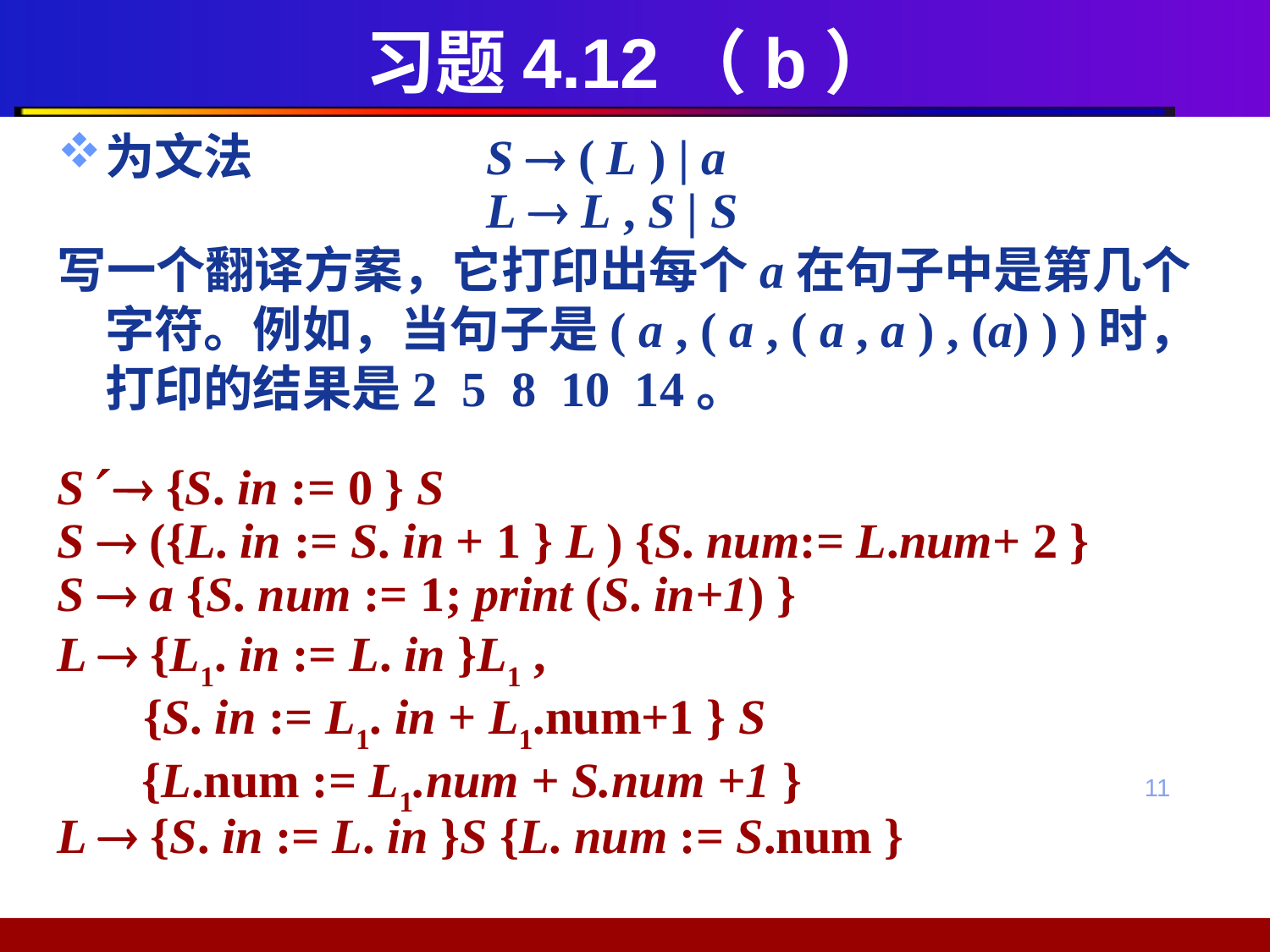

# 习题4.12（b）
为文法		S → ( L ) | a
				L → L , S | S
写一个翻译方案，它打印出每个a在句子中是第几个字符。例如，当句子是( a , ( a , ( a , a ) , (a) ) )时，打印的结果是2  5  8  10  14。

S′ → {S. in := 0 } S
S → ({L. in := S. in + 1 } L ) {S. num:= L.num+ 2 }
S → a {S. num := 1; print (S. in+1) }
L → {L1. in := L. in }L1 ,
       {S. in := L1. in + L1.num+1 } S
	   {L.num := L1.num + S.num +1 }
L → {S. in := L. in }S {L. num := S.num }
11